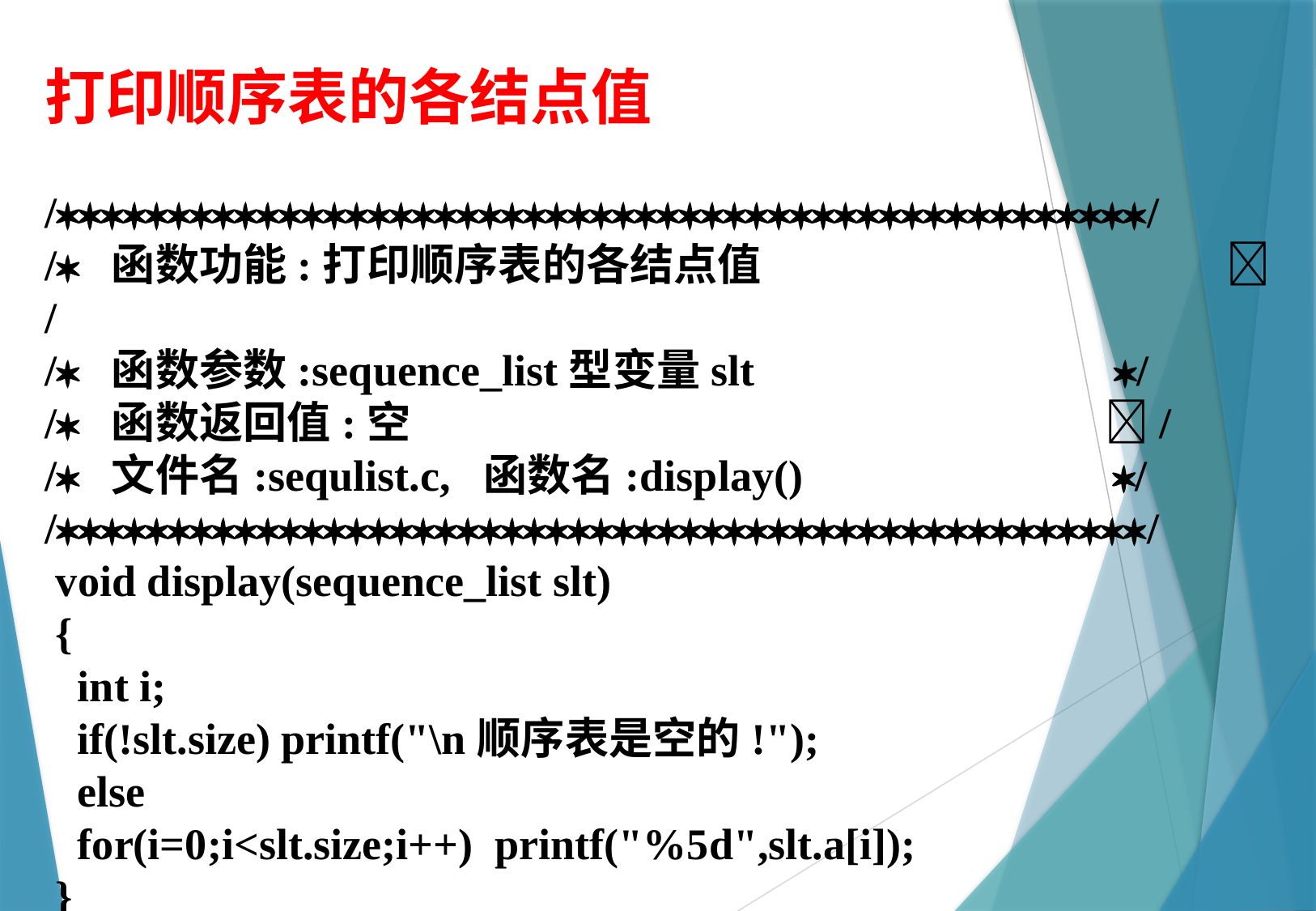

打印顺序表的各结点值
/∗∗∗∗∗∗∗∗∗∗∗∗∗∗∗∗∗∗∗∗∗∗∗∗∗∗∗∗∗∗∗∗∗∗∗∗∗∗∗∗∗∗∗∗∗∗∗∗∗/
/∗  函数功能:打印顺序表的各结点值              		         ∗/
/∗  函数参数:sequence_list型变量slt           		         ∗/
/∗  函数返回值:空                                 	 		         ∗/
/∗  文件名:sequlist.c,  函数名:display()     	                    ∗/
/∗∗∗∗∗∗∗∗∗∗∗∗∗∗∗∗∗∗∗∗∗∗∗∗∗∗∗∗∗∗∗∗∗∗∗∗∗∗∗∗∗∗∗∗∗∗∗∗∗/
 void display(sequence_list slt)
 {
   int i;
   if(!slt.size) printf("\n顺序表是空的!");
   else
   for(i=0;i<slt.size;i++)  printf("%5d",slt.a[i]);
 }
算法2.3  打印顺序表的各结点值